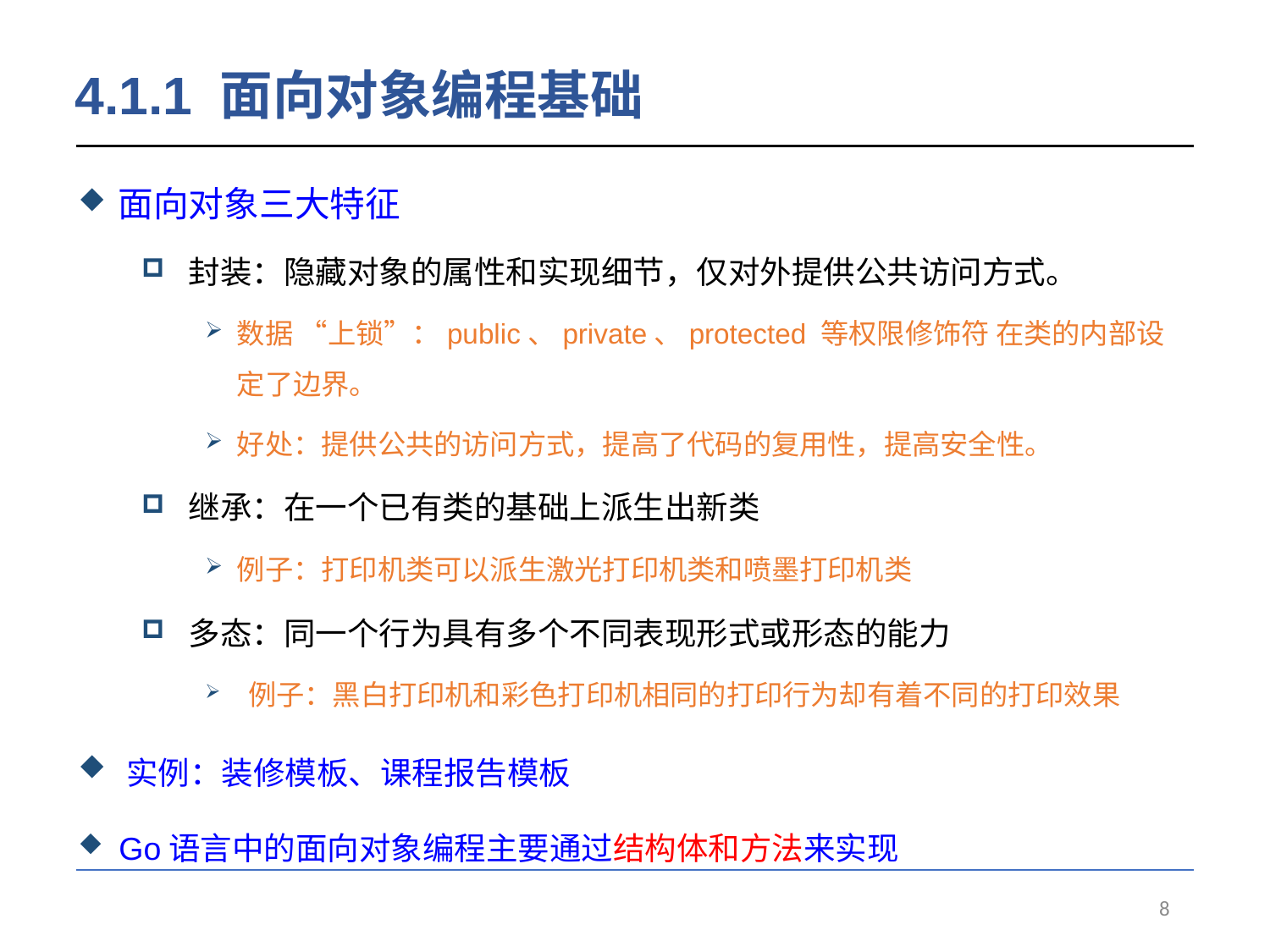

# 4.1.1 面向对象编程基础
面向对象三大特征
 封装：隐藏对象的属性和实现细节，仅对外提供公共访问方式。
数据 “上锁”：public、private、protected 等权限修饰符 在类的内部设定了边界。
好处：提供公共的访问方式，提高了代码的复用性，提高安全性。
 继承：在一个已有类的基础上派生出新类
例子：打印机类可以派生激光打印机类和喷墨打印机类
 多态：同一个行为具有多个不同表现形式或形态的能力
 例子：黑白打印机和彩色打印机相同的打印行为却有着不同的打印效果
 实例：装修模板、课程报告模板
 Go语言中的面向对象编程主要通过结构体和方法来实现

8